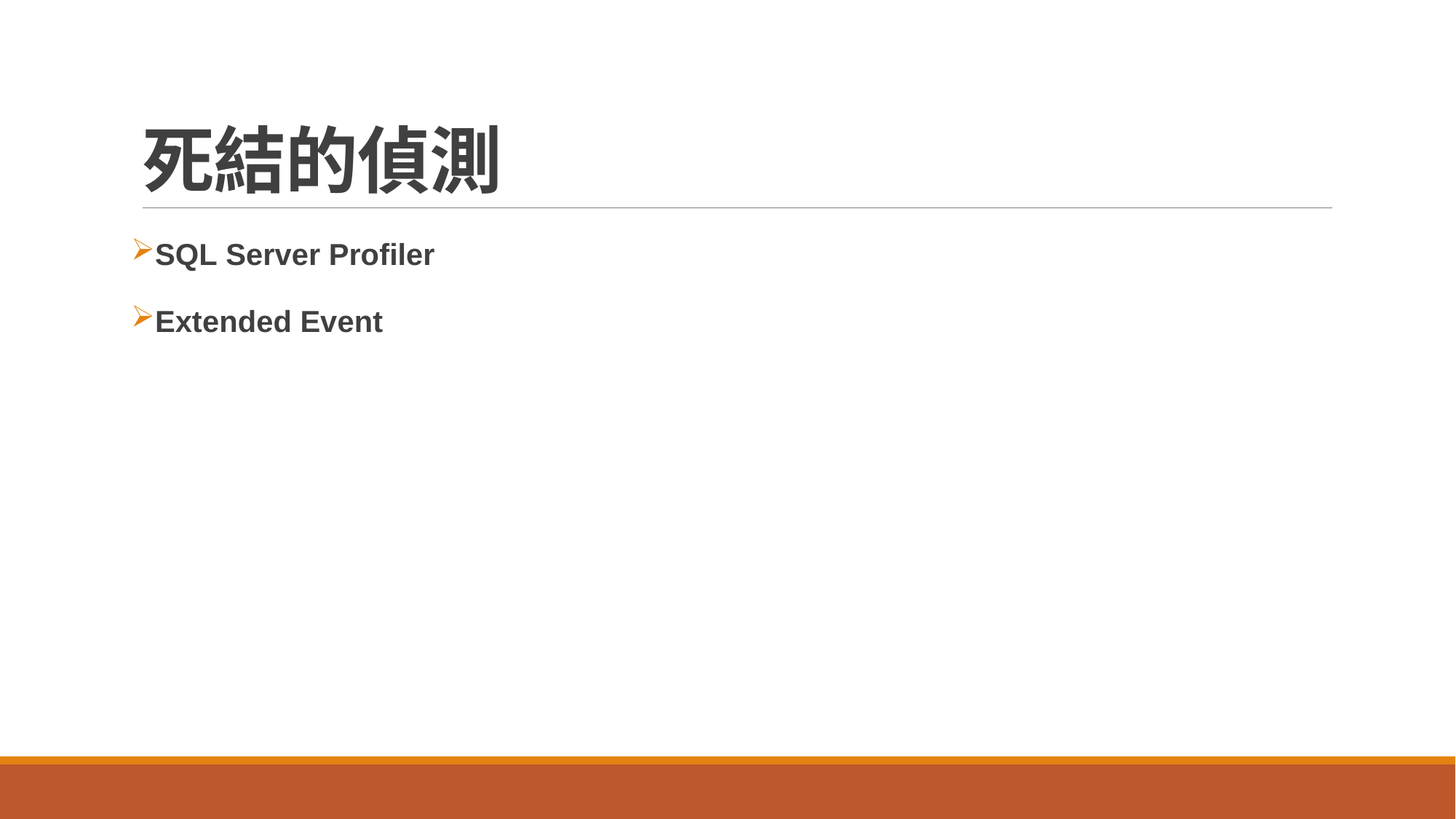

# 死結的偵測
SQL Server Profiler
Extended Event